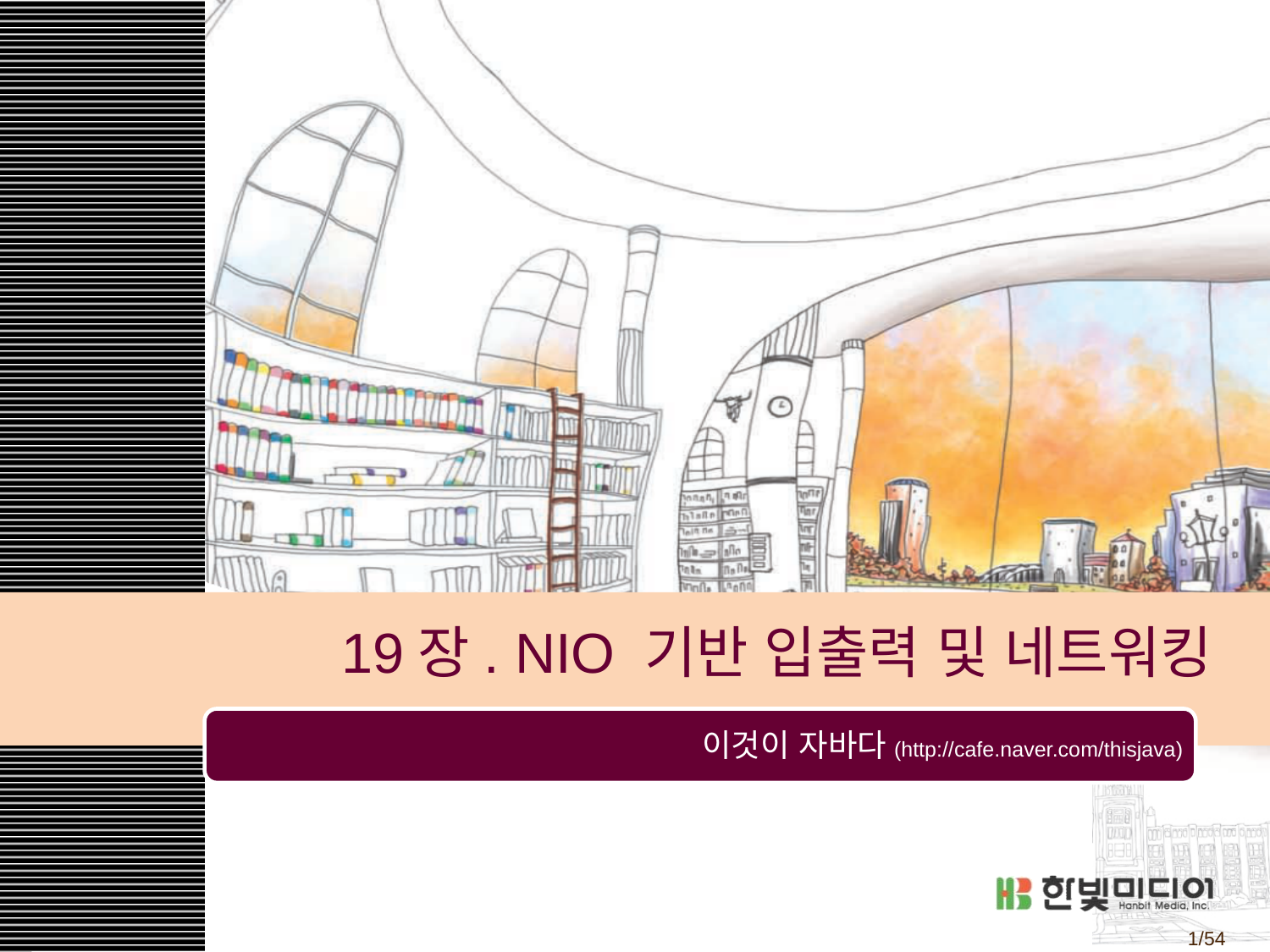

# 19장. NIO 기반 입출력 및 네트워킹